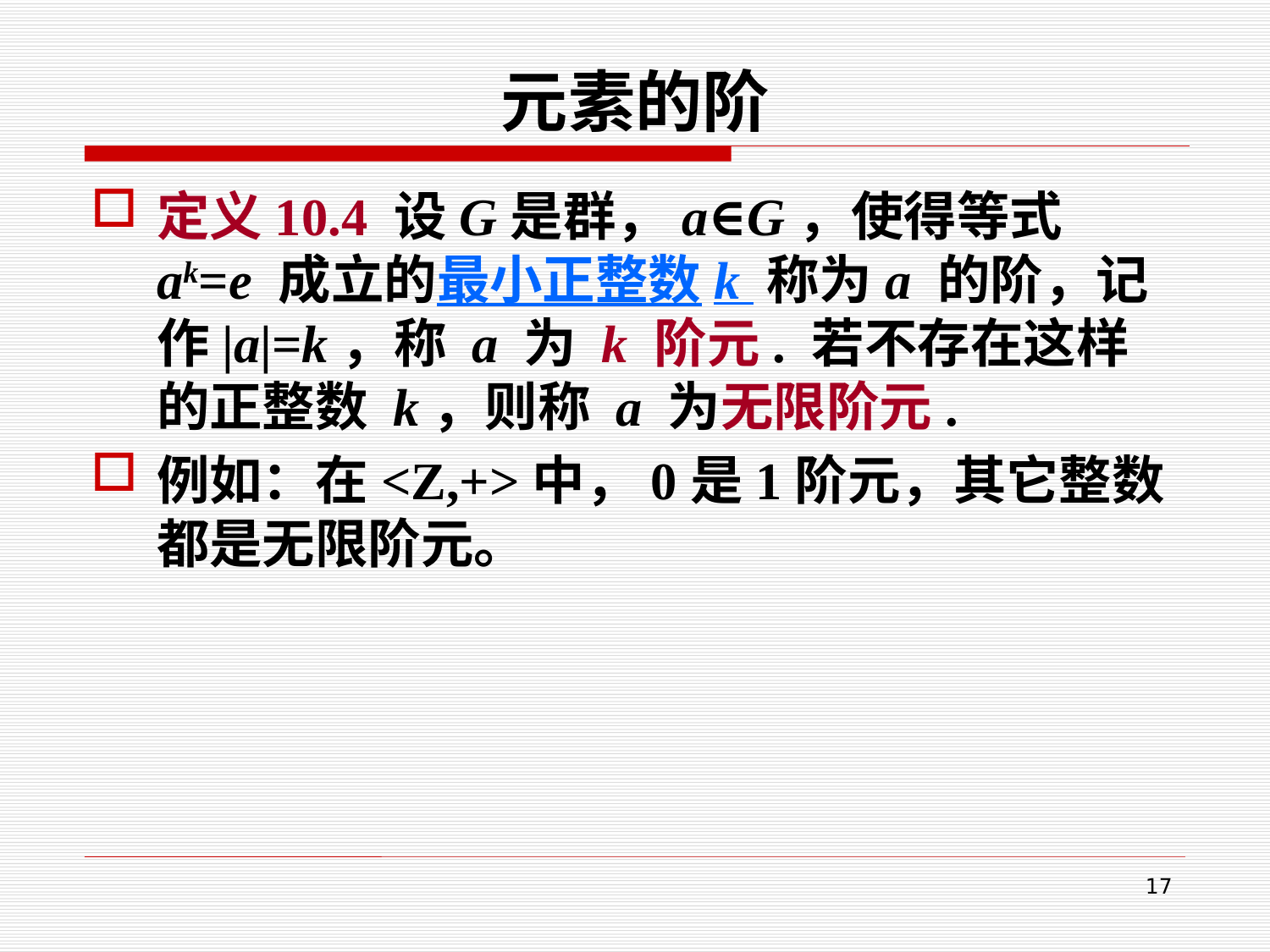

# 元素的阶
定义10.4 设G是群，a∈G，使得等式 ak=e 成立的最小正整数k 称为a 的阶，记作|a|=k，称 a 为 k 阶元. 若不存在这样的正整数 k，则称 a 为无限阶元.
例如：在<Z,+>中，0是1阶元，其它整数都是无限阶元。

17